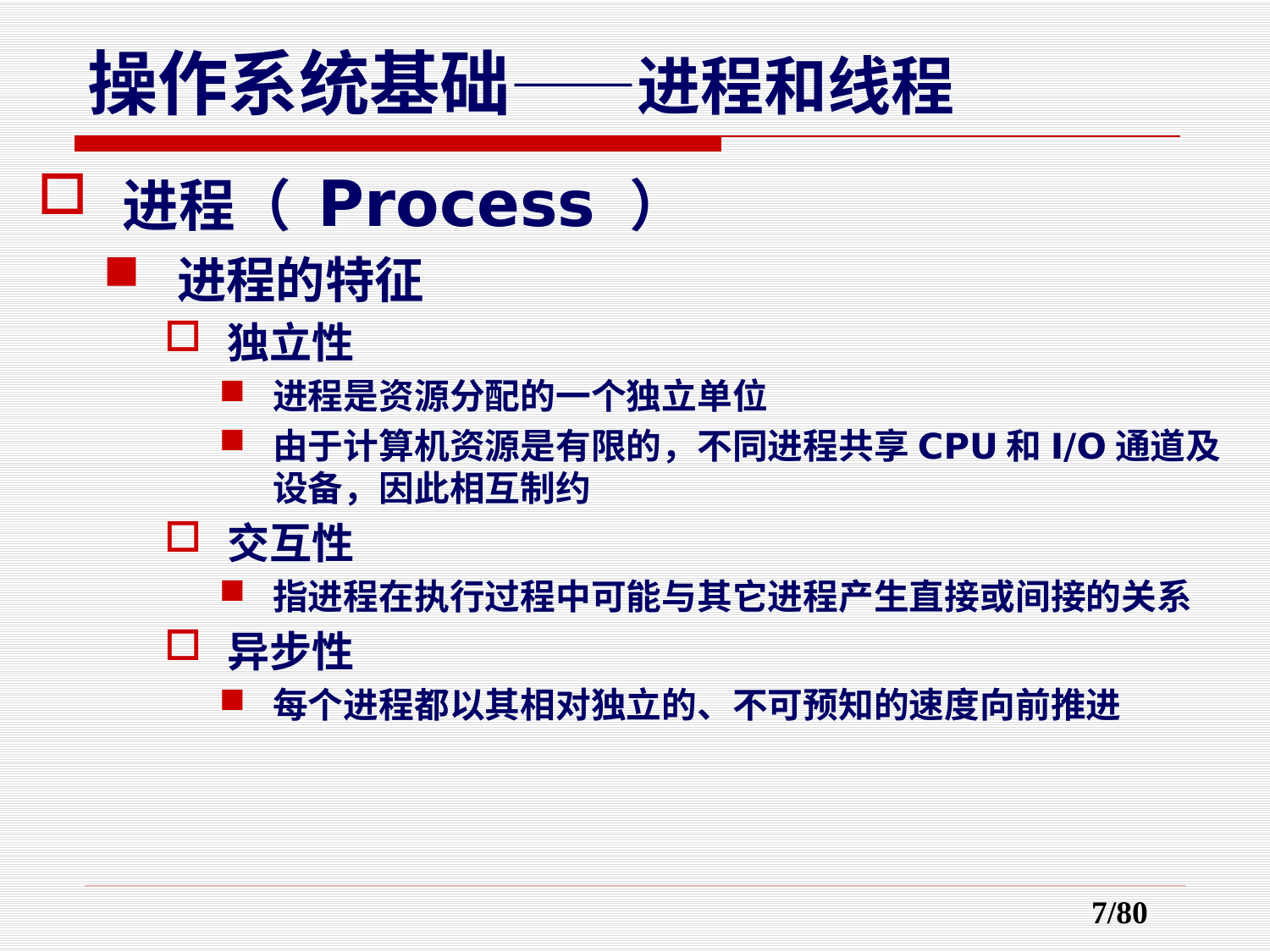

# 操作系统基础——进程和线程
进程（ Process ）
进程的特征
独立性
进程是资源分配的一个独立单位
由于计算机资源是有限的，不同进程共享CPU和I/O通道及设备，因此相互制约
交互性
指进程在执行过程中可能与其它进程产生直接或间接的关系
异步性
每个进程都以其相对独立的、不可预知的速度向前推进